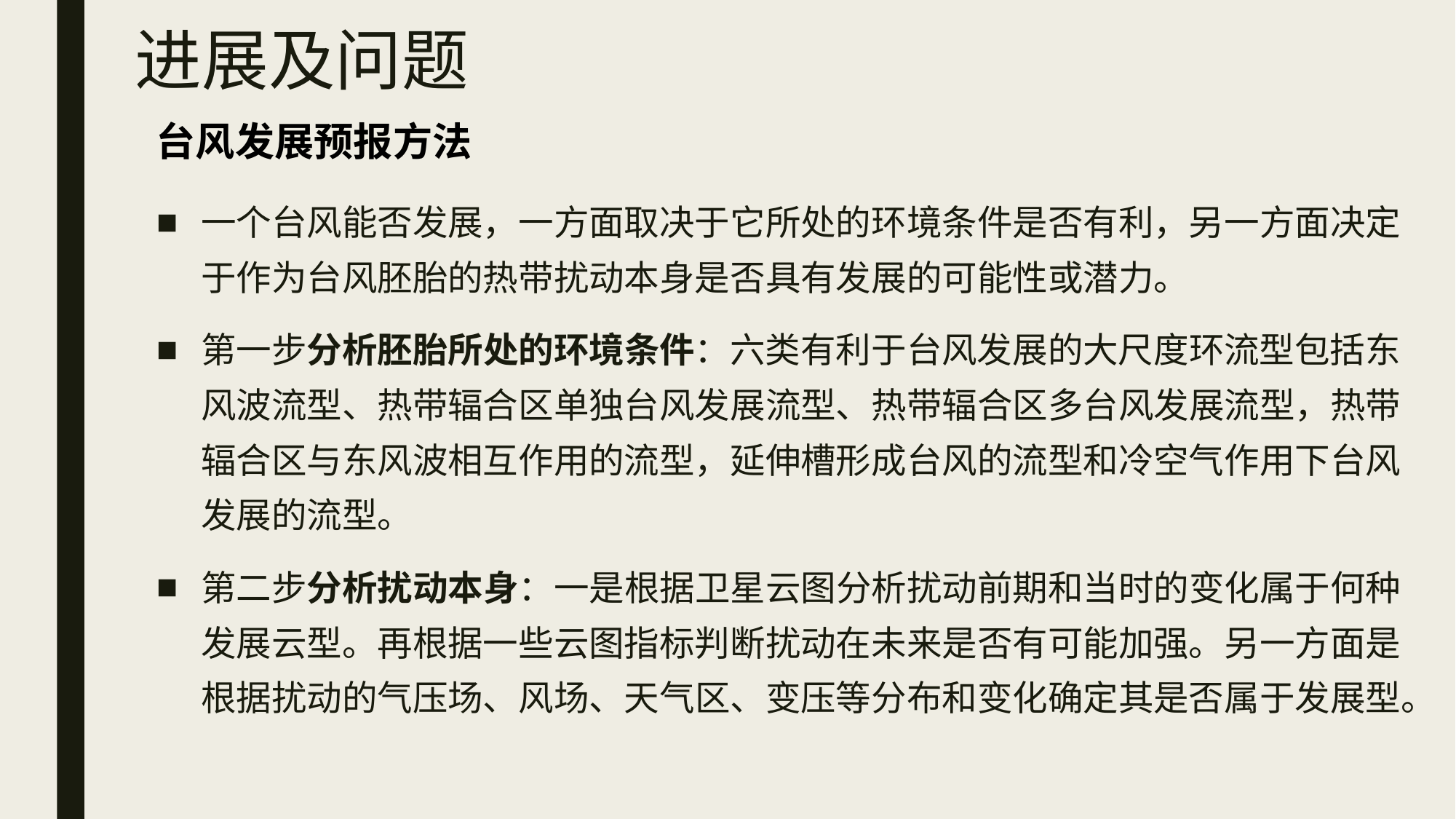

# 进展及问题
台风发展预报方法
一个台风能否发展，一方面取决于它所处的环境条件是否有利，另一方面决定于作为台风胚胎的热带扰动本身是否具有发展的可能性或潜力。
第一步分析胚胎所处的环境条件：六类有利于台风发展的大尺度环流型包括东风波流型、热带辐合区单独台风发展流型、热带辐合区多台风发展流型，热带辐合区与东风波相互作用的流型，延伸槽形成台风的流型和冷空气作用下台风发展的流型。
第二步分析扰动本身：一是根据卫星云图分析扰动前期和当时的变化属于何种发展云型。再根据一些云图指标判断扰动在未来是否有可能加强。另一方面是根据扰动的气压场、风场、天气区、变压等分布和变化确定其是否属于发展型。